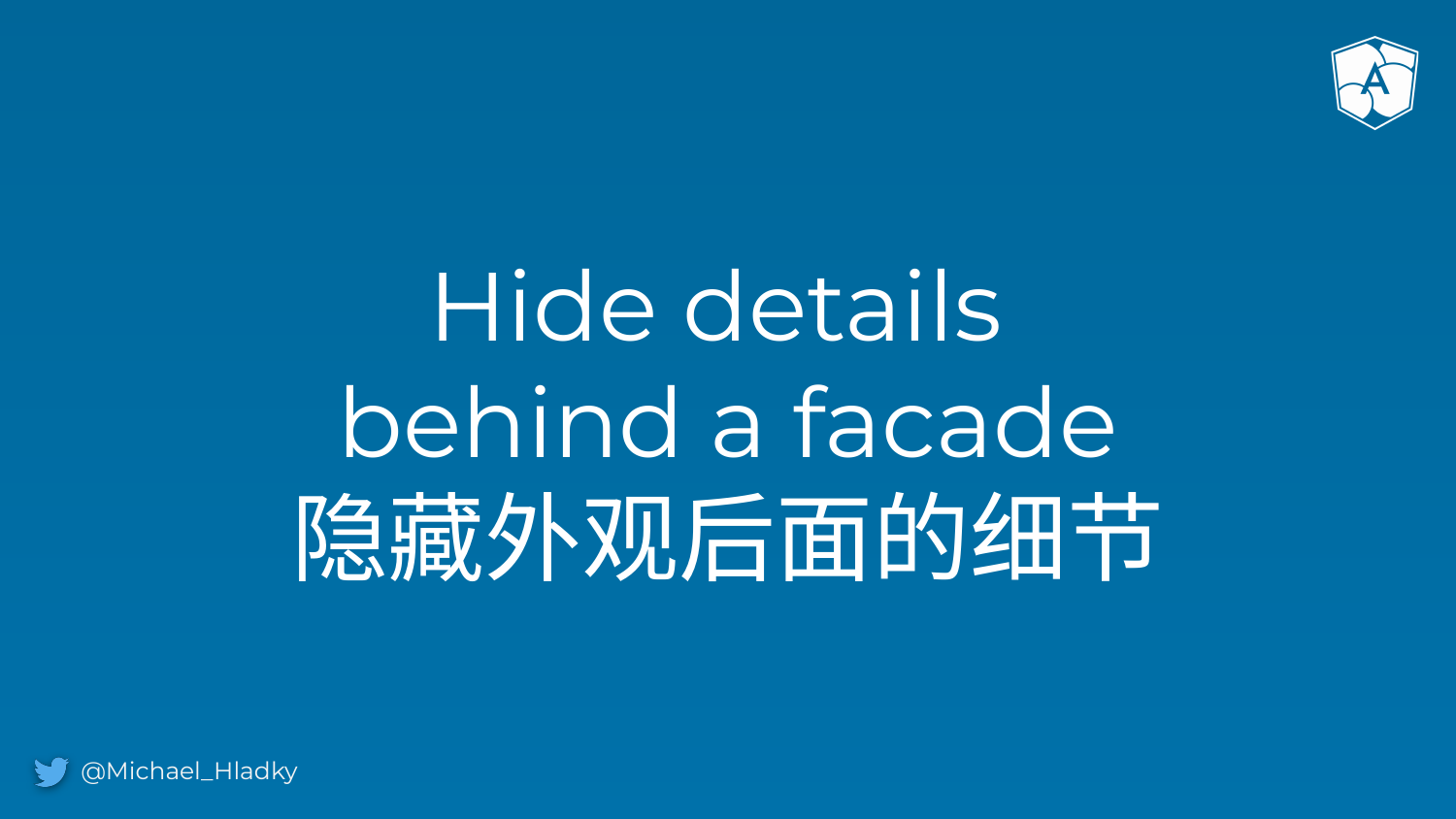

# Hide details behind a facade
隐藏外观后面的细节